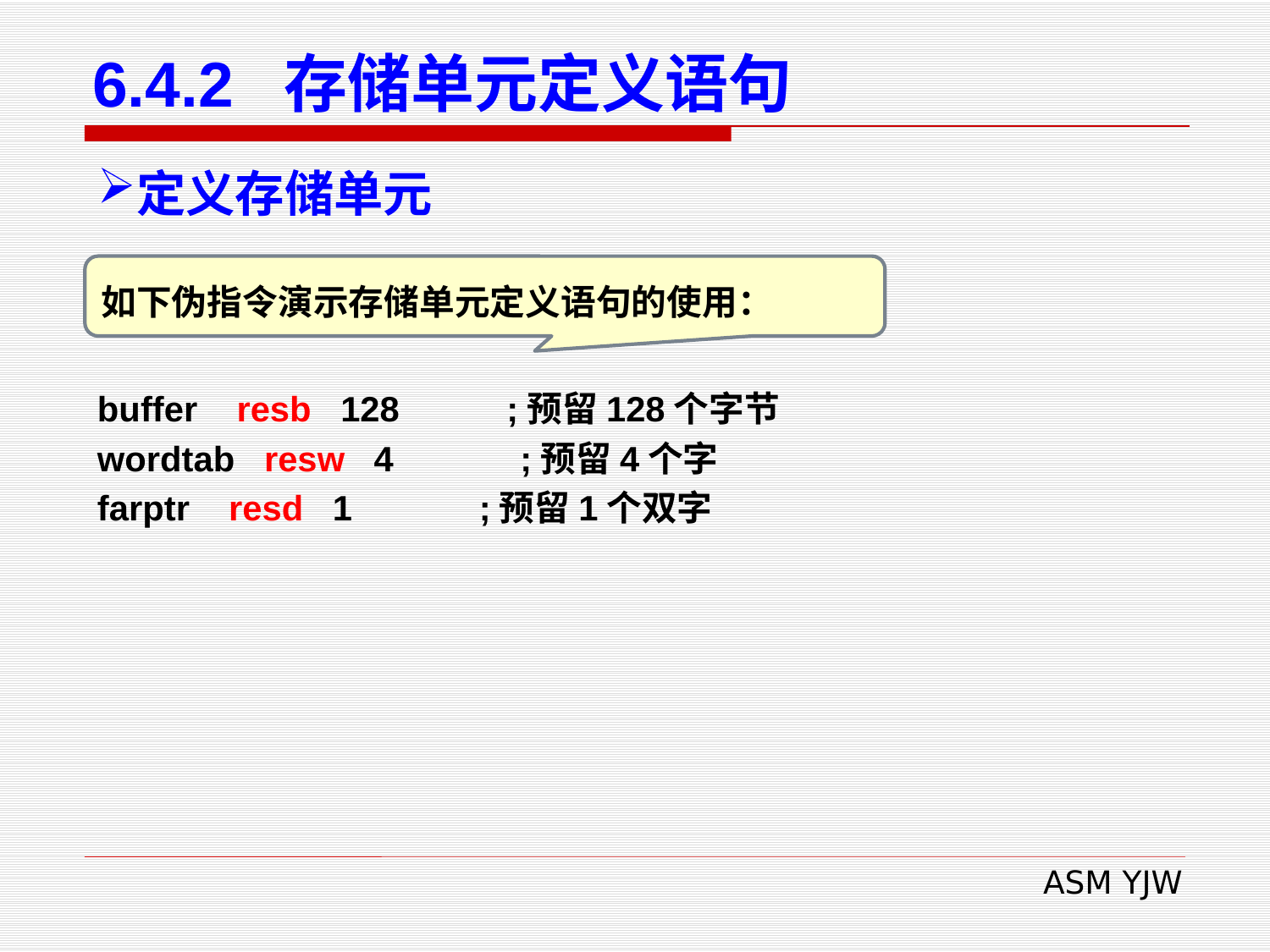

# 6.4.2  存储单元定义语句
定义存储单元

如下伪指令演示存储单元定义语句的使用：
buffer    resb   128           ;预留128个字节
wordtab   resw   4             ;预留4个字
farptr    resd   1             ;预留1个双字